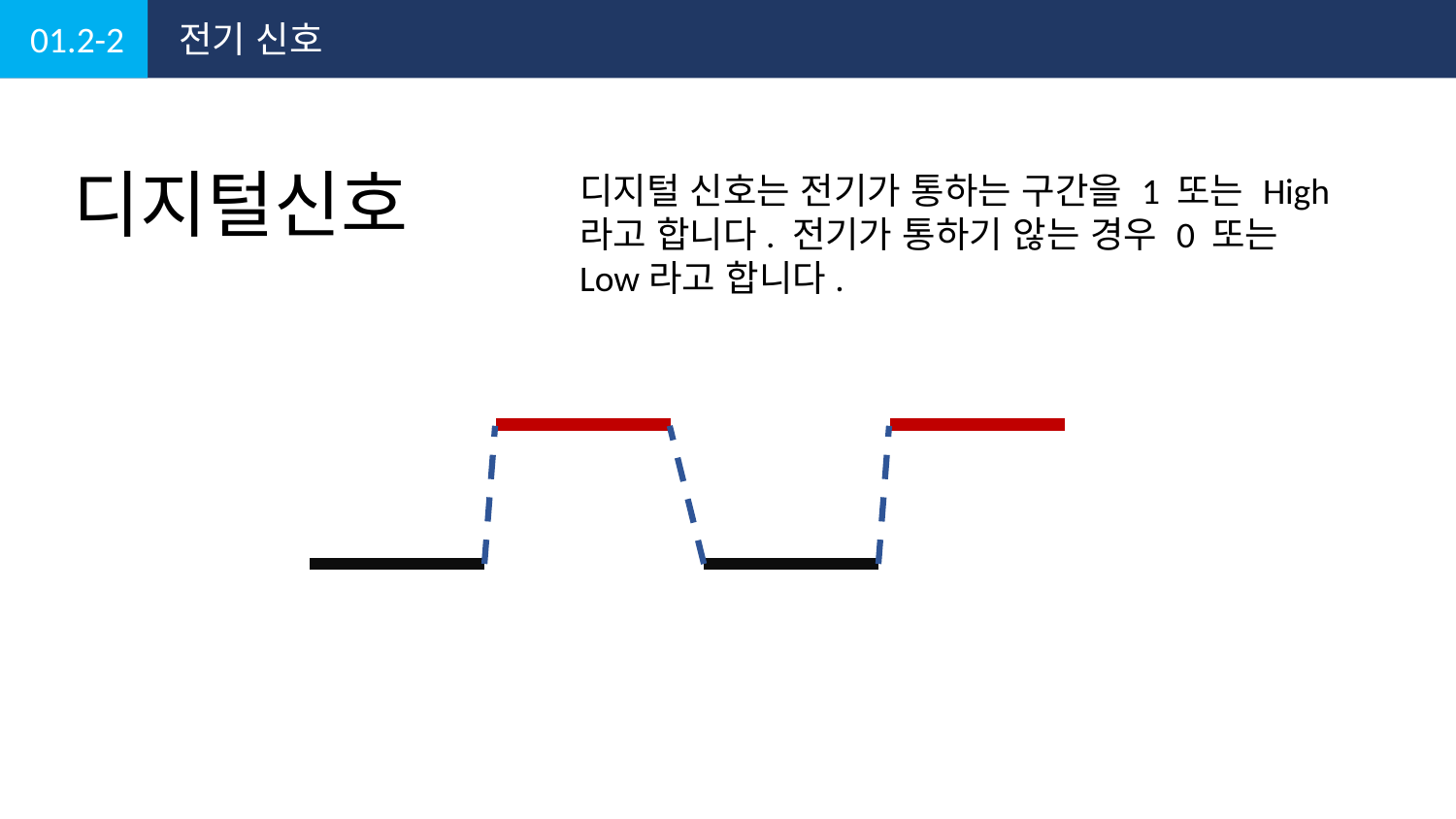

01.2-2
전기 신호
디지털신호
디지털 신호는 전기가 통하는 구간을 1 또는 High라고 합니다. 전기가 통하기 않는 경우 0 또는 Low라고 합니다.